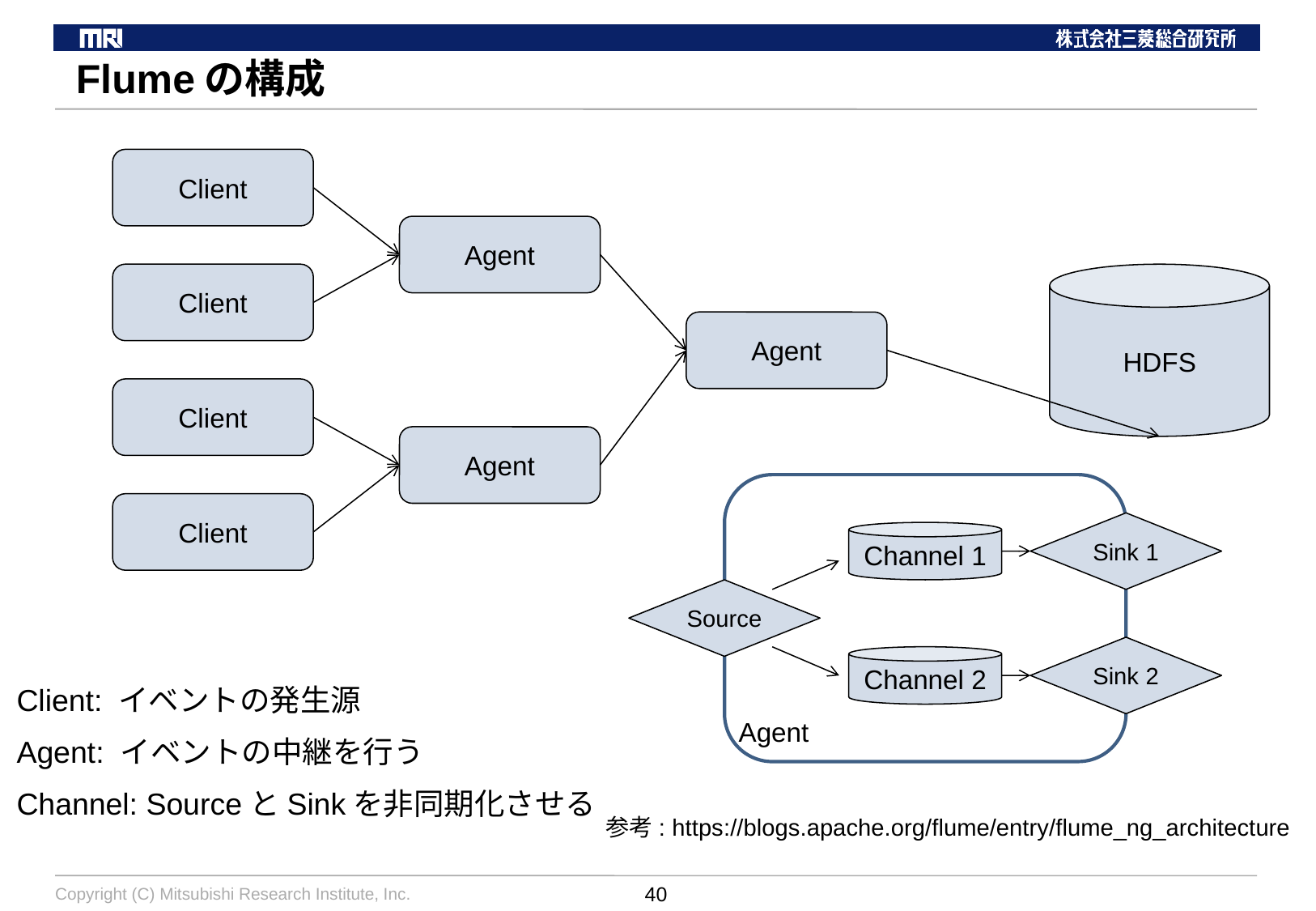

# Flumeの構成
Client
Agent
Client
HDFS
Agent
Client
Agent
Agent
Client
Sink 1
Channel 1
Source
Sink 2
Channel 2
Client: イベントの発生源
Agent: イベントの中継を行う
Channel: SourceとSinkを非同期化させる
参考: https://blogs.apache.org/flume/entry/flume_ng_architecture
Copyright (C) Mitsubishi Research Institute, Inc.
40